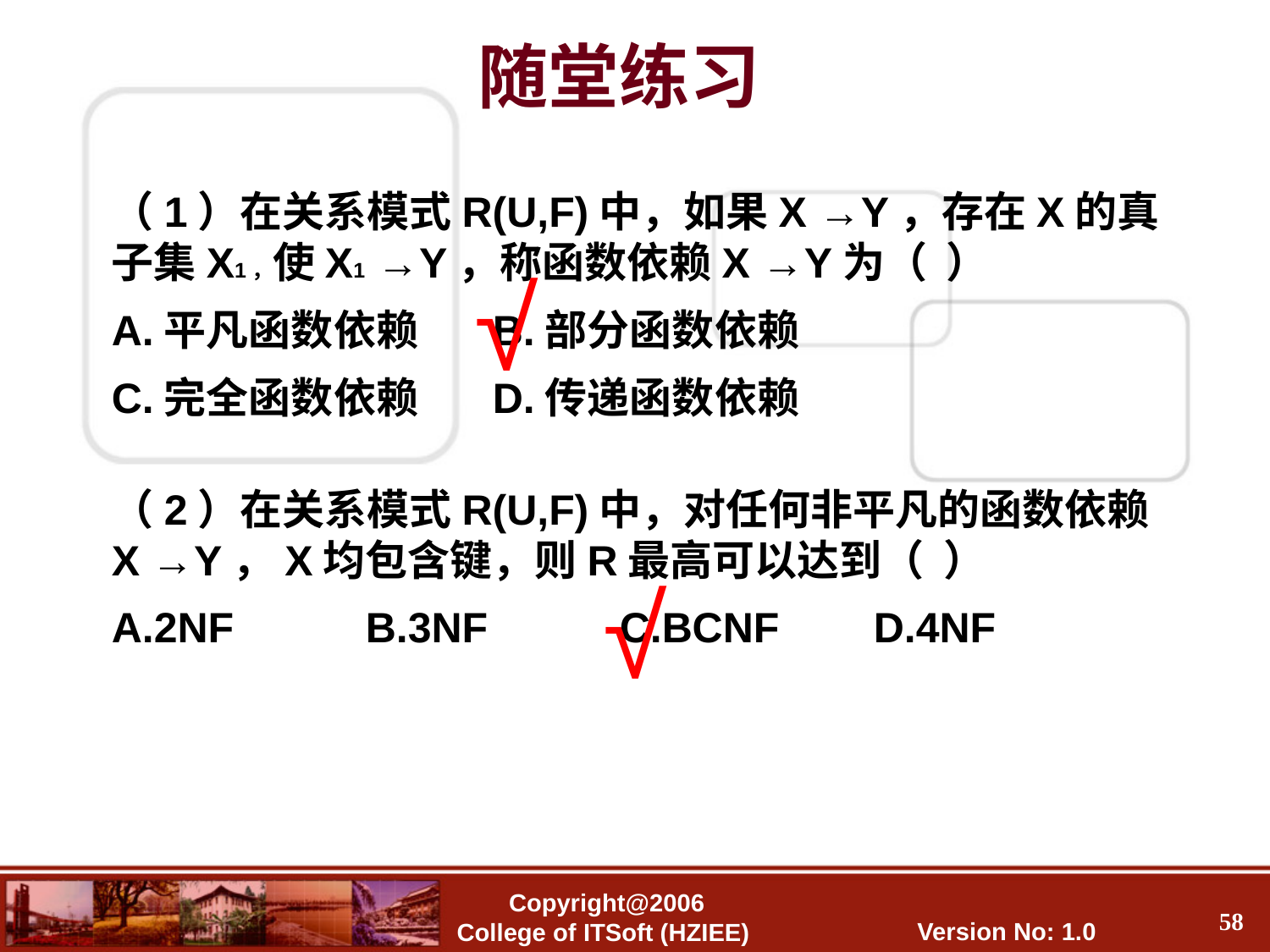

随堂练习
（1）在关系模式R(U,F)中，如果X →Y，存在X的真子集X1，使X1 →Y，称函数依赖X →Y为（  ）
A.平凡函数依赖 	B.部分函数依赖
C.完全函数依赖	D.传递函数依赖
√
（2）在关系模式R(U,F)中，对任何非平凡的函数依赖X →Y，X均包含键，则R最高可以达到（  ）
A.2NF 	B.3NF		C.BCNF	D.4NF

√